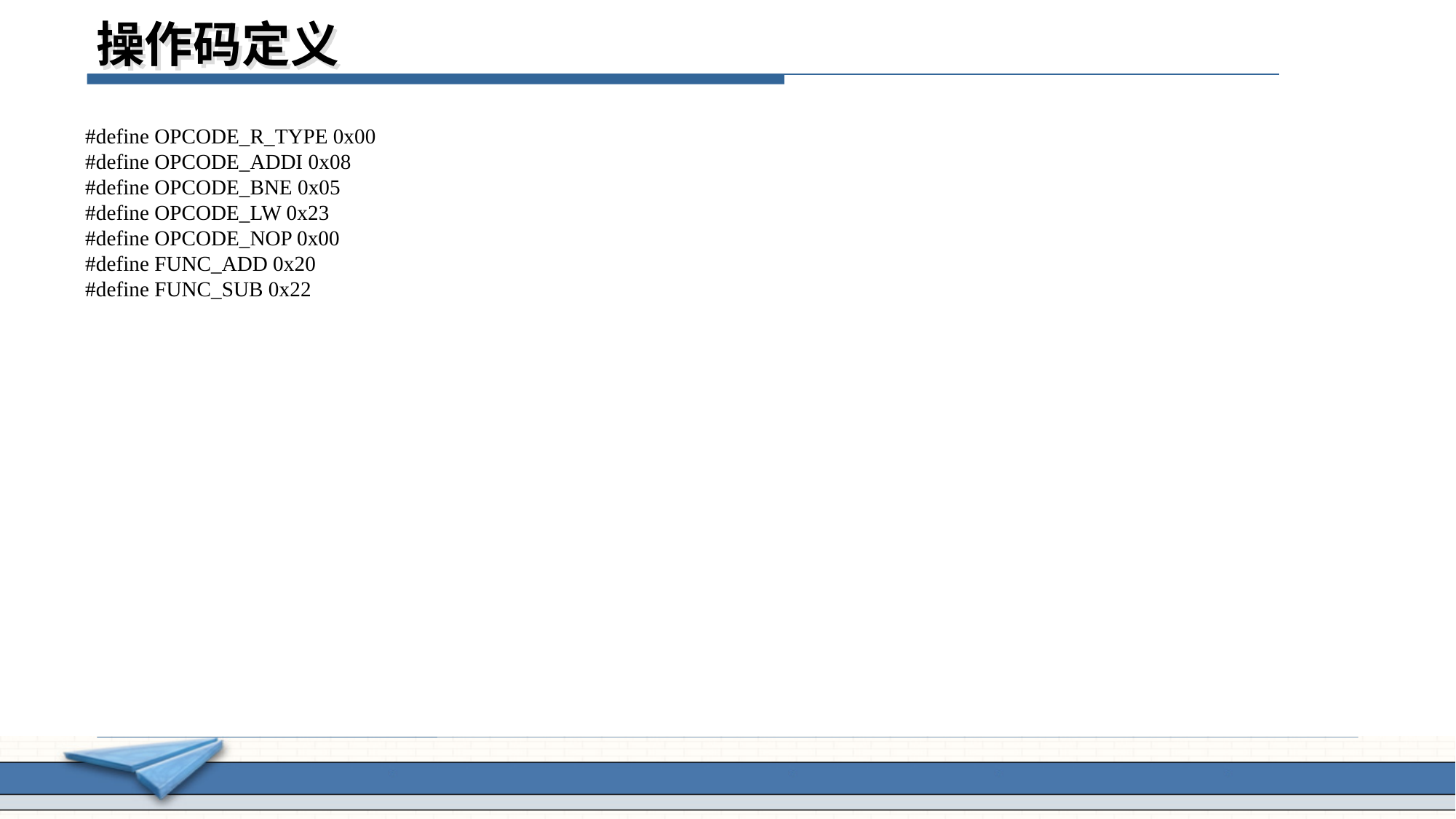

# 操作码定义
#define OPCODE_R_TYPE 0x00
#define OPCODE_ADDI 0x08
#define OPCODE_BNE 0x05
#define OPCODE_LW 0x23
#define OPCODE_NOP 0x00
#define FUNC_ADD 0x20
#define FUNC_SUB 0x22